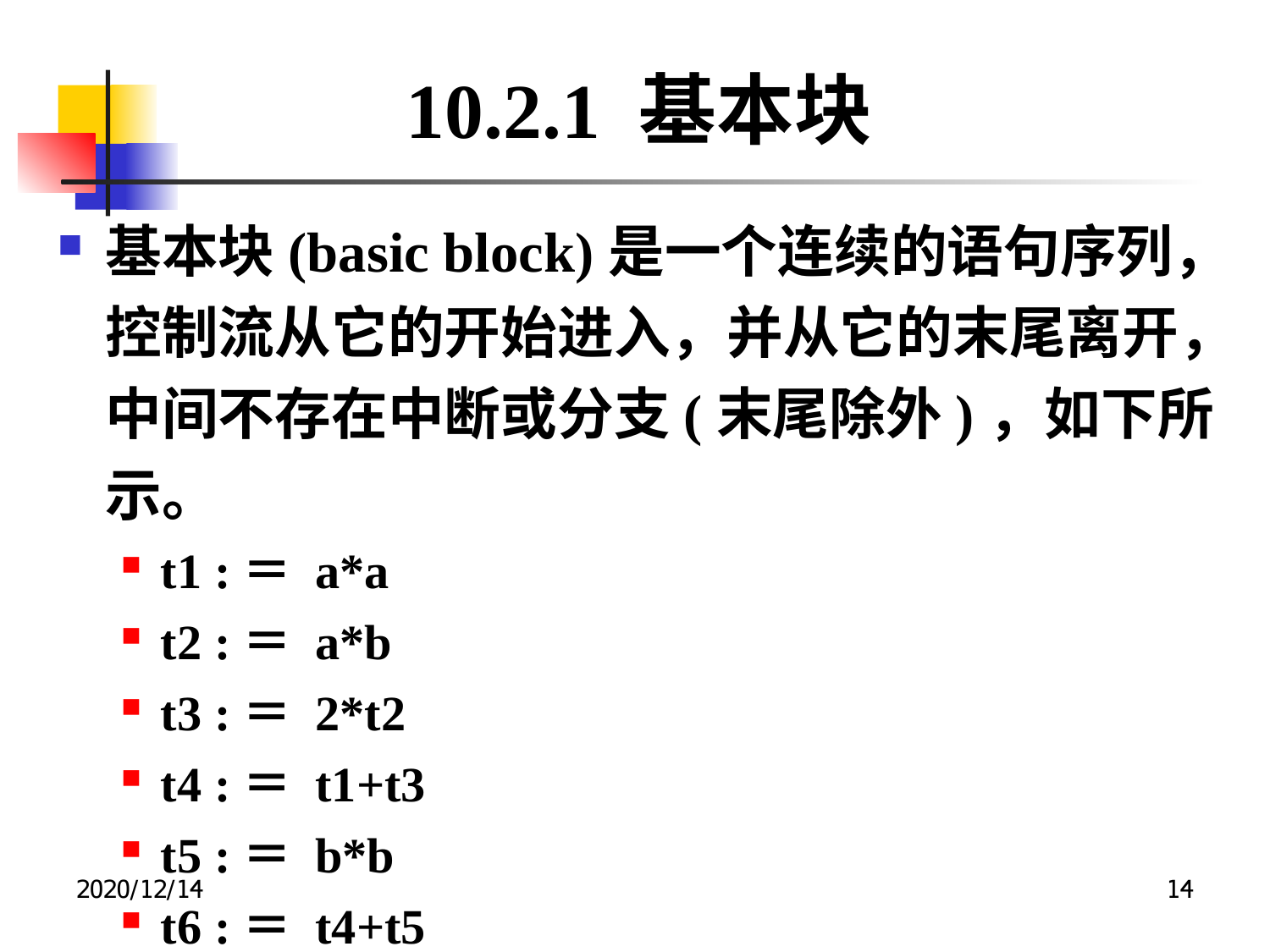

10.2.1 基本块
基本块(basic block)是一个连续的语句序列，控制流从它的开始进入，并从它的末尾离开，中间不存在中断或分支(末尾除外)，如下所示。
t1 :＝ a*a
t2 :＝ a*b
t3 :＝ 2*t2
t4 :＝ t1+t3
t5 :＝ b*b
t6 :＝ t4+t5
2020/12/14
14